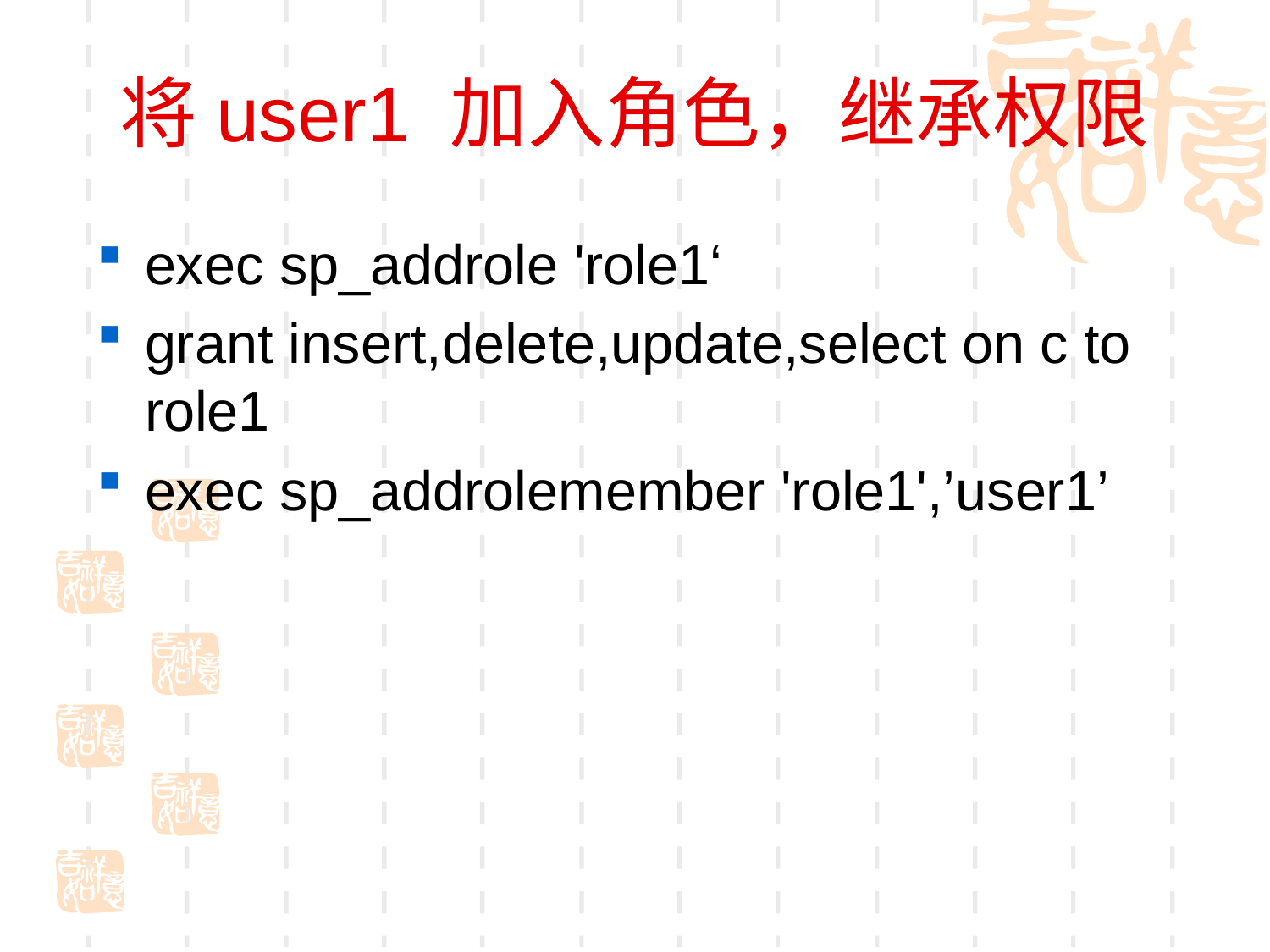

# 将user1 加入角色，继承权限
exec sp_addrole 'role1‘
grant insert,delete,update,select on c to role1
exec sp_addrolemember 'role1',’user1’